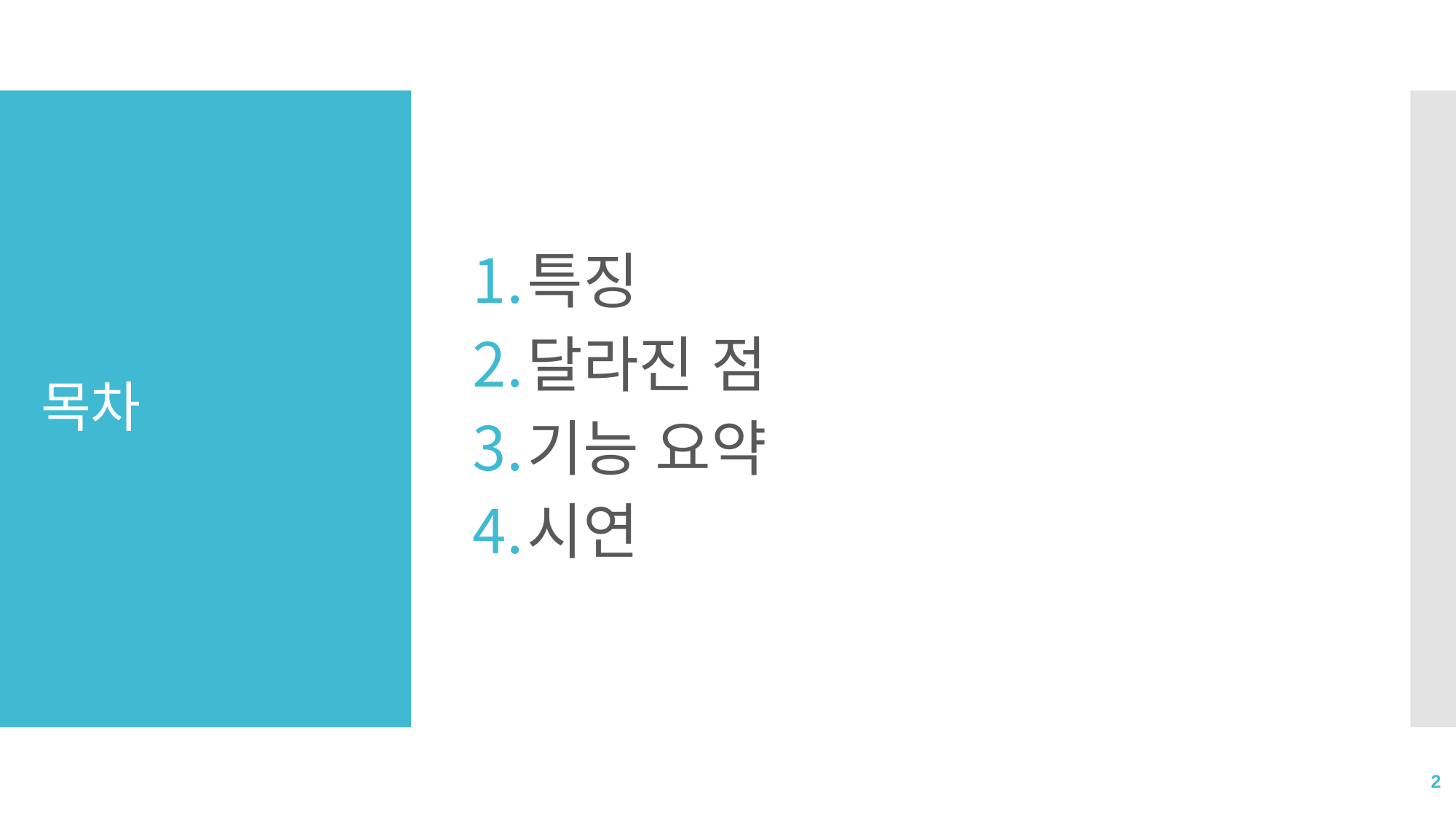

특징
달라진 점
기능 요약
시연
# 목차
2